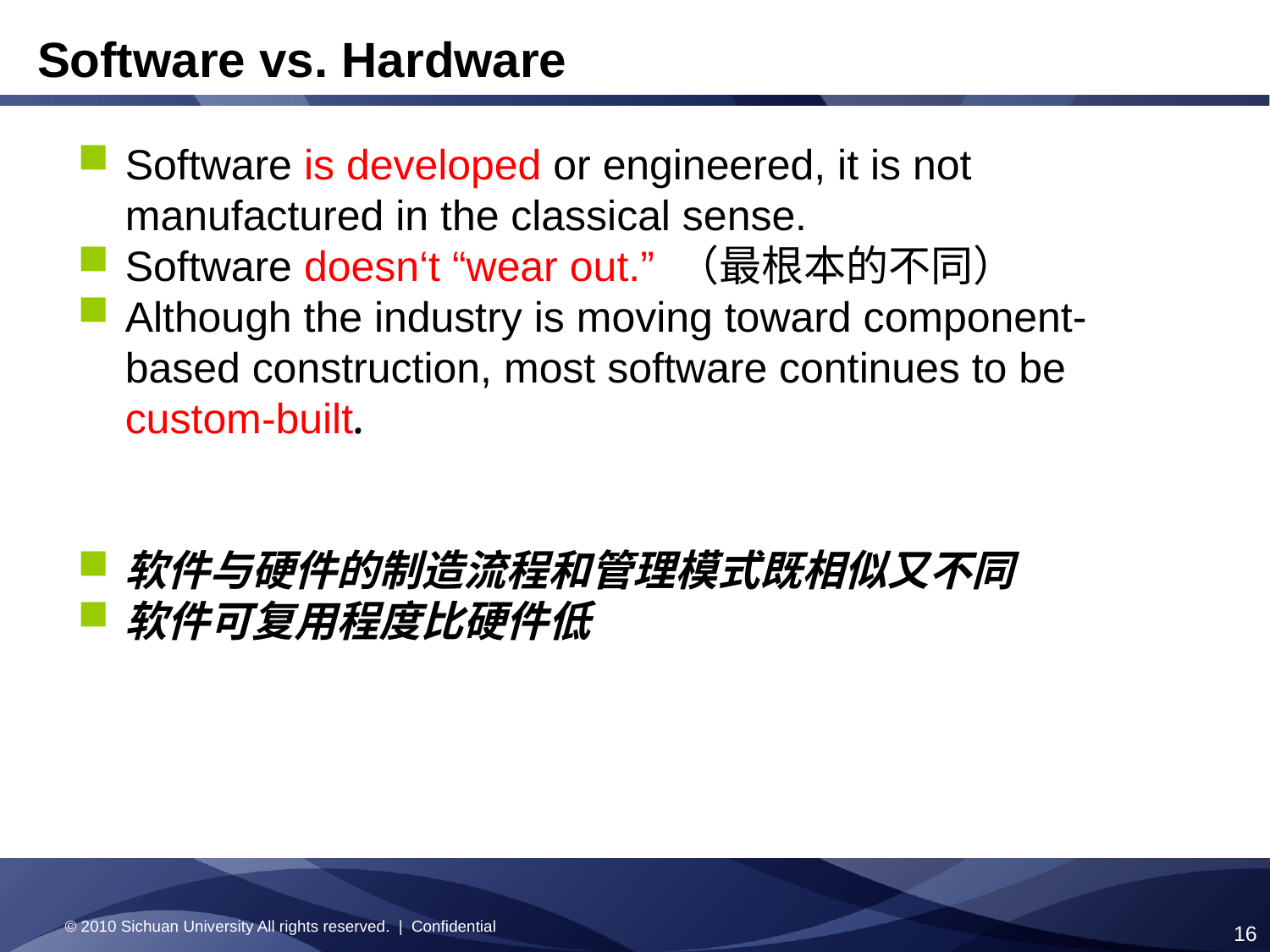

Software vs. Hardware
Software is developed or engineered, it is not manufactured in the classical sense.
Software doesn‘t “wear out.” （最根本的不同）
Although the industry is moving toward component-based construction, most software continues to be custom-built.

软件与硬件的制造流程和管理模式既相似又不同
软件可复用程度比硬件低
© 2010 Sichuan University All rights reserved.  |  Confidential
16